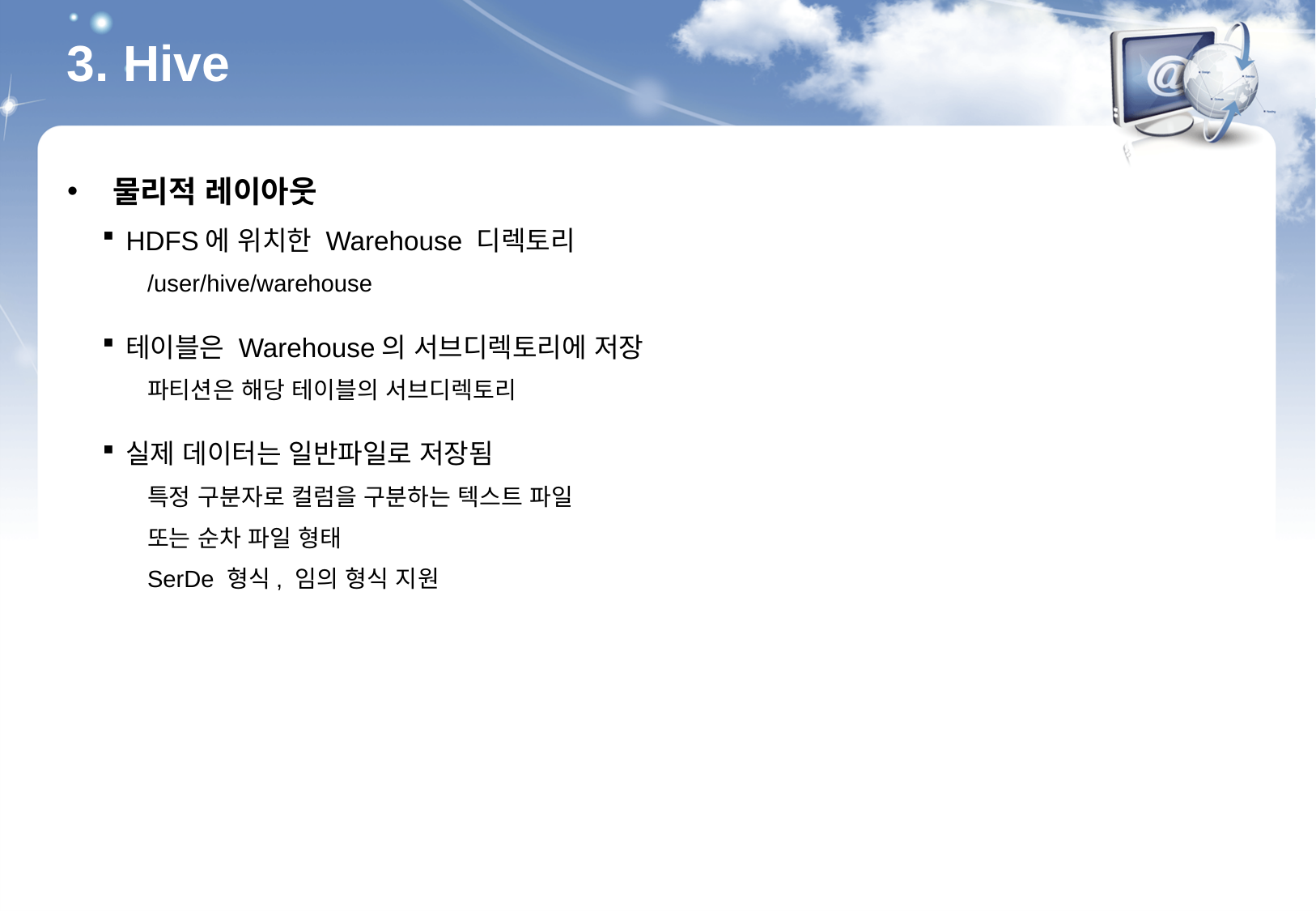

3. Hive
물리적 레이아웃
HDFS에 위치한 Warehouse 디렉토리
/user/hive/warehouse
테이블은 Warehouse의 서브디렉토리에 저장
파티션은 해당 테이블의 서브디렉토리
실제 데이터는 일반파일로 저장됨
특정 구분자로 컬럼을 구분하는 텍스트 파일
	또는 순차 파일 형태
SerDe 형식, 임의 형식 지원